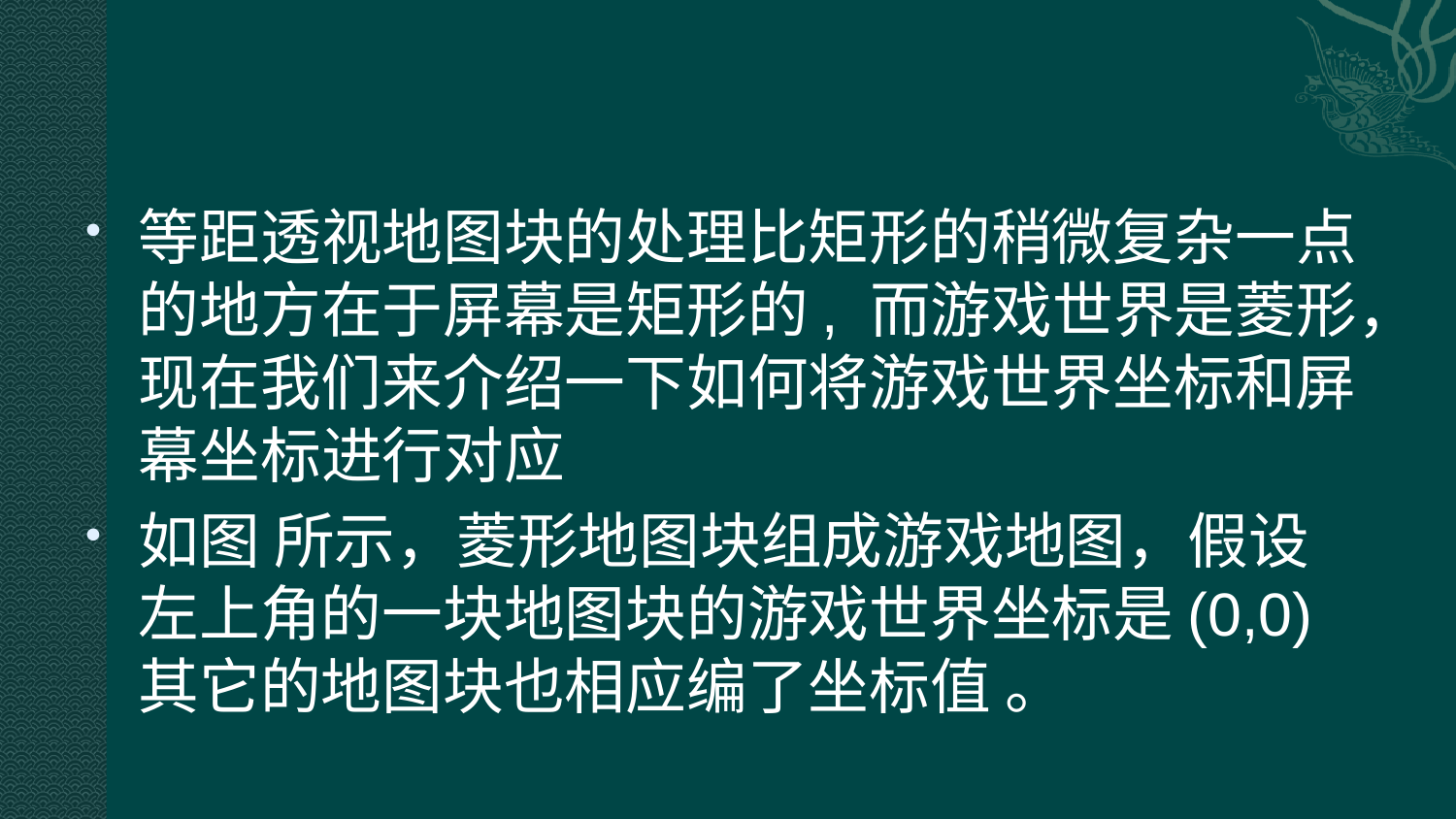

#
等距透视地图块的处理比矩形的稍微复杂一点的地方在于屏幕是矩形的, 而游戏世界是菱形，现在我们来介绍一下如何将游戏世界坐标和屏幕坐标进行对应
如图 所示，菱形地图块组成游戏地图，假设左上角的一块地图块的游戏世界坐标是(0,0) 其它的地图块也相应编了坐标值 。